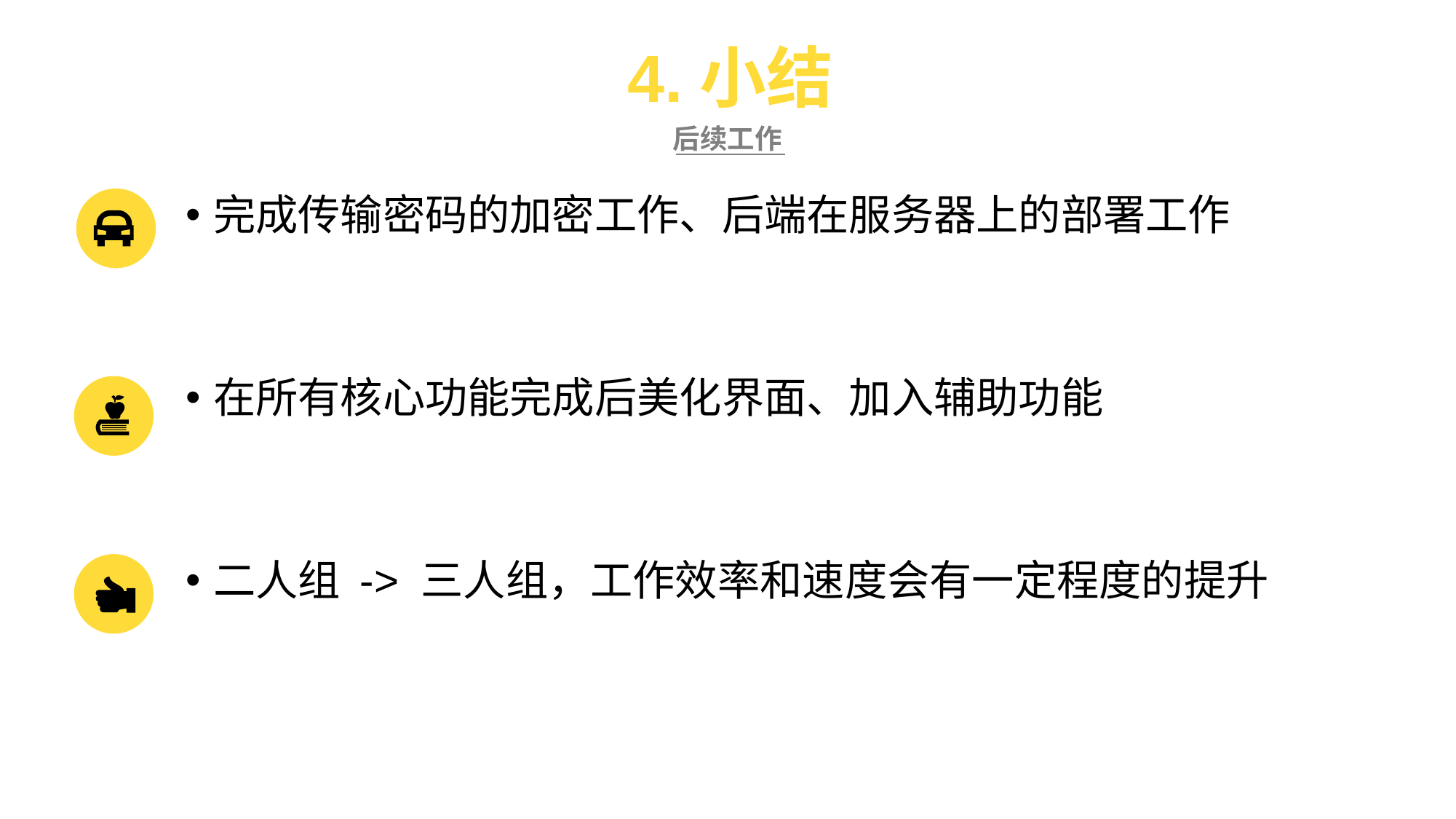

4.小结
后续工作

完成传输密码的加密工作、后端在服务器上的部署工作

在所有核心功能完成后美化界面、加入辅助功能

二人组 -> 三人组，工作效率和速度会有一定程度的提升